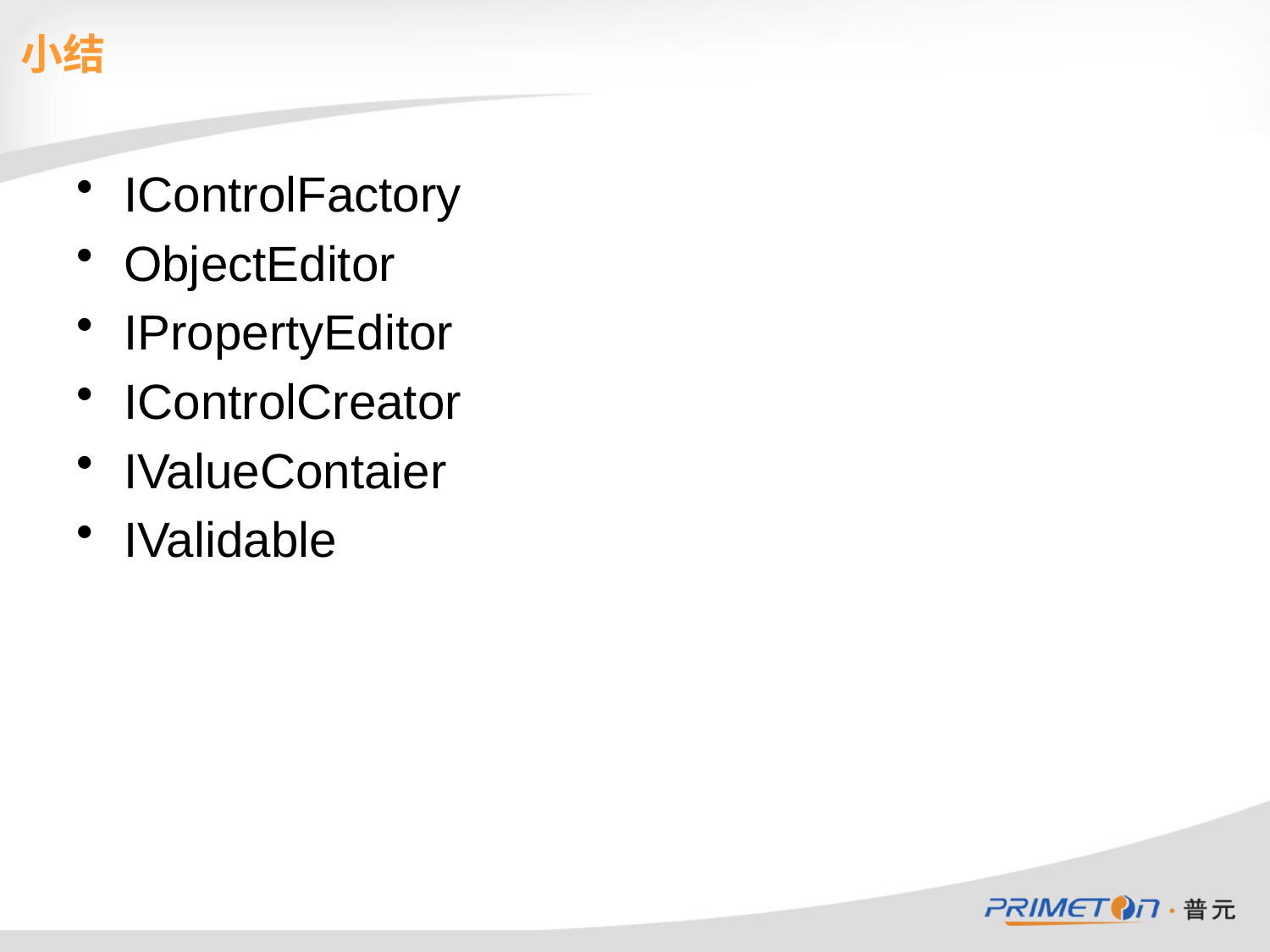

IControlFactory
ObjectEditor
IPropertyEditor
IControlCreator
IValueContaier
IValidable

小结